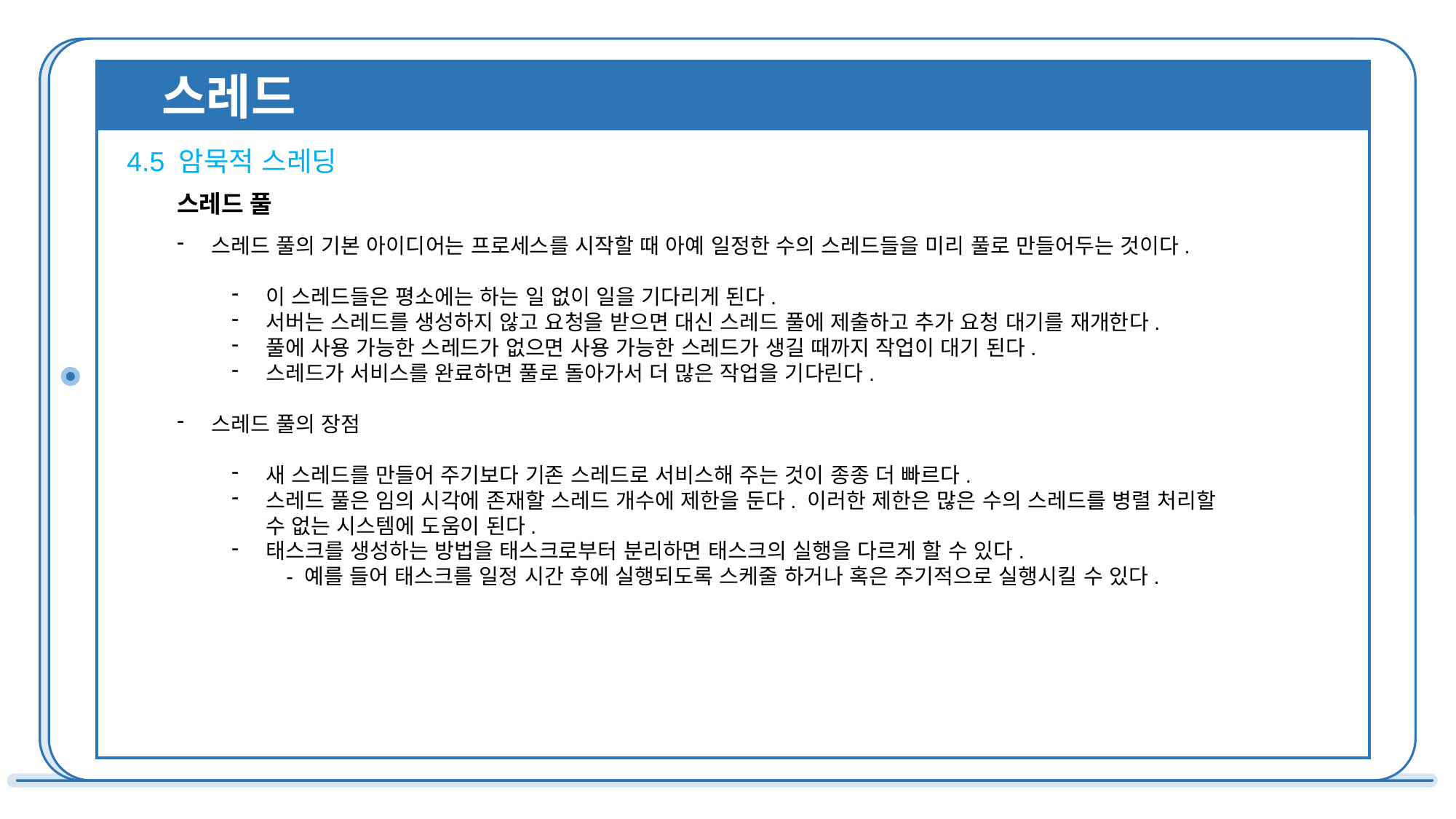

스레드

4.5 암묵적 스레딩
스레드 풀
스레드 풀의 기본 아이디어는 프로세스를 시작할 때 아예 일정한 수의 스레드들을 미리 풀로 만들어두는 것이다.

이 스레드들은 평소에는 하는 일 없이 일을 기다리게 된다.
서버는 스레드를 생성하지 않고 요청을 받으면 대신 스레드 풀에 제출하고 추가 요청 대기를 재개한다.
풀에 사용 가능한 스레드가 없으면 사용 가능한 스레드가 생길 때까지 작업이 대기 된다.
스레드가 서비스를 완료하면 풀로 돌아가서 더 많은 작업을 기다린다.

스레드 풀의 장점

새 스레드를 만들어 주기보다 기존 스레드로 서비스해 주는 것이 종종 더 빠르다.
스레드 풀은 임의 시각에 존재할 스레드 개수에 제한을 둔다. 이러한 제한은 많은 수의 스레드를 병렬 처리할 수 없는 시스템에 도움이 된다.
태스크를 생성하는 방법을 태스크로부터 분리하면 태스크의 실행을 다르게 할 수 있다.
	- 예를 들어 태스크를 일정 시간 후에 실행되도록 스케줄 하거나 혹은 주기적으로 실행시킬 수 있다.